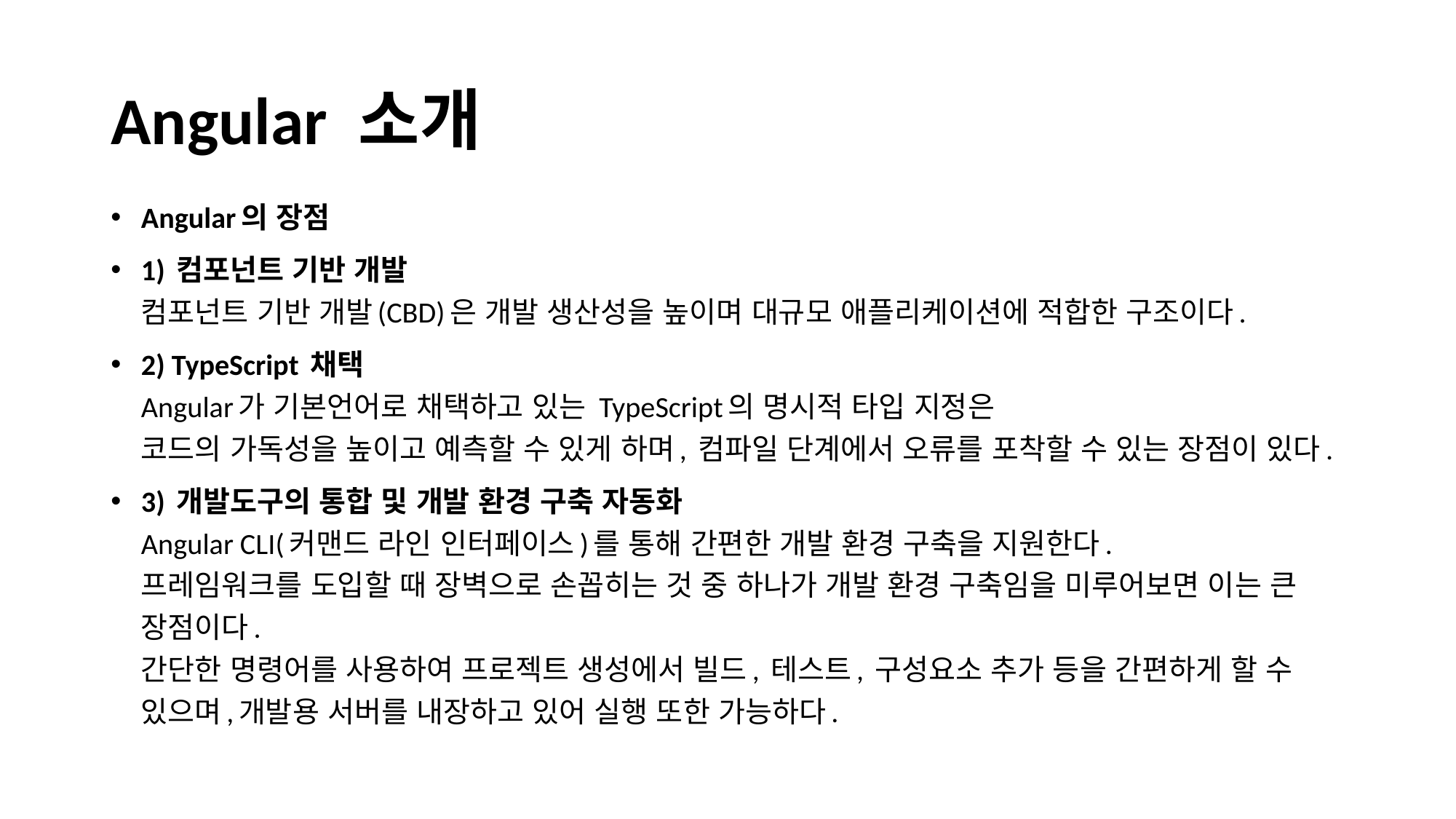

# Angular 소개
Angular의 장점
1) 컴포넌트 기반 개발
컴포넌트 기반 개발(CBD)은 개발 생산성을 높이며 대규모 애플리케이션에 적합한 구조이다.
2) TypeScript 채택
Angular가 기본언어로 채택하고 있는 TypeScript의 명시적 타입 지정은
코드의 가독성을 높이고 예측할 수 있게 하며, 컴파일 단계에서 오류를 포착할 수 있는 장점이 있다.
3) 개발도구의 통합 및 개발 환경 구축 자동화
Angular CLI(커맨드 라인 인터페이스)를 통해 간편한 개발 환경 구축을 지원한다.
프레임워크를 도입할 때 장벽으로 손꼽히는 것 중 하나가 개발 환경 구축임을 미루어보면 이는 큰 장점이다.
간단한 명령어를 사용하여 프로젝트 생성에서 빌드, 테스트, 구성요소 추가 등을 간편하게 할 수 있으며,개발용 서버를 내장하고 있어 실행 또한 가능하다.